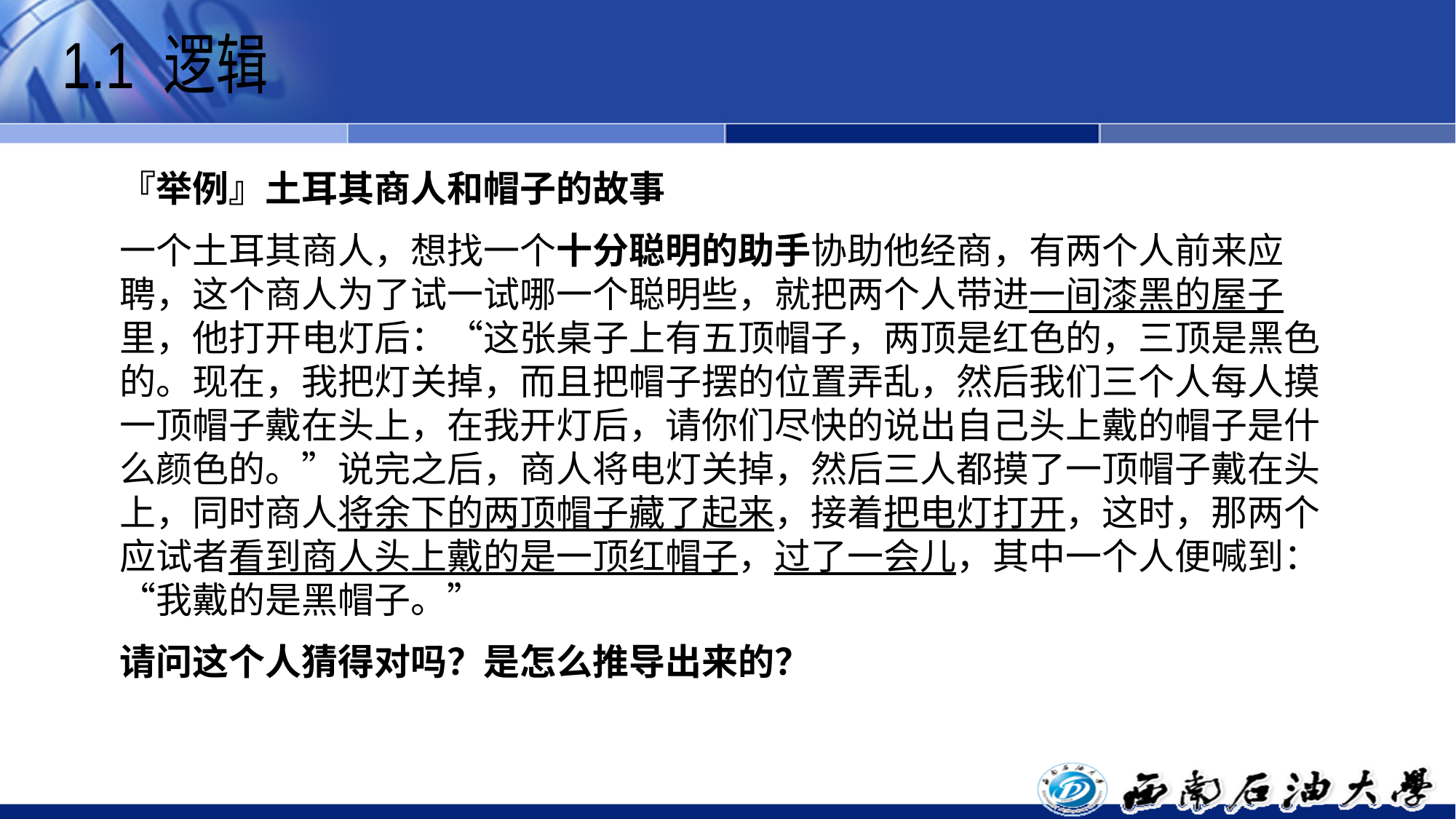

1.1  逻辑
『举例』土耳其商人和帽子的故事
一个土耳其商人，想找一个十分聪明的助手协助他经商，有两个人前来应聘，这个商人为了试一试哪一个聪明些，就把两个人带进一间漆黑的屋子里，他打开电灯后：“这张桌子上有五顶帽子，两顶是红色的，三顶是黑色的。现在，我把灯关掉，而且把帽子摆的位置弄乱，然后我们三个人每人摸一顶帽子戴在头上，在我开灯后，请你们尽快的说出自己头上戴的帽子是什么颜色的。”说完之后，商人将电灯关掉，然后三人都摸了一顶帽子戴在头上，同时商人将余下的两顶帽子藏了起来，接着把电灯打开，这时，那两个应试者看到商人头上戴的是一顶红帽子，过了一会儿，其中一个人便喊到：“我戴的是黑帽子。”
请问这个人猜得对吗？是怎么推导出来的？